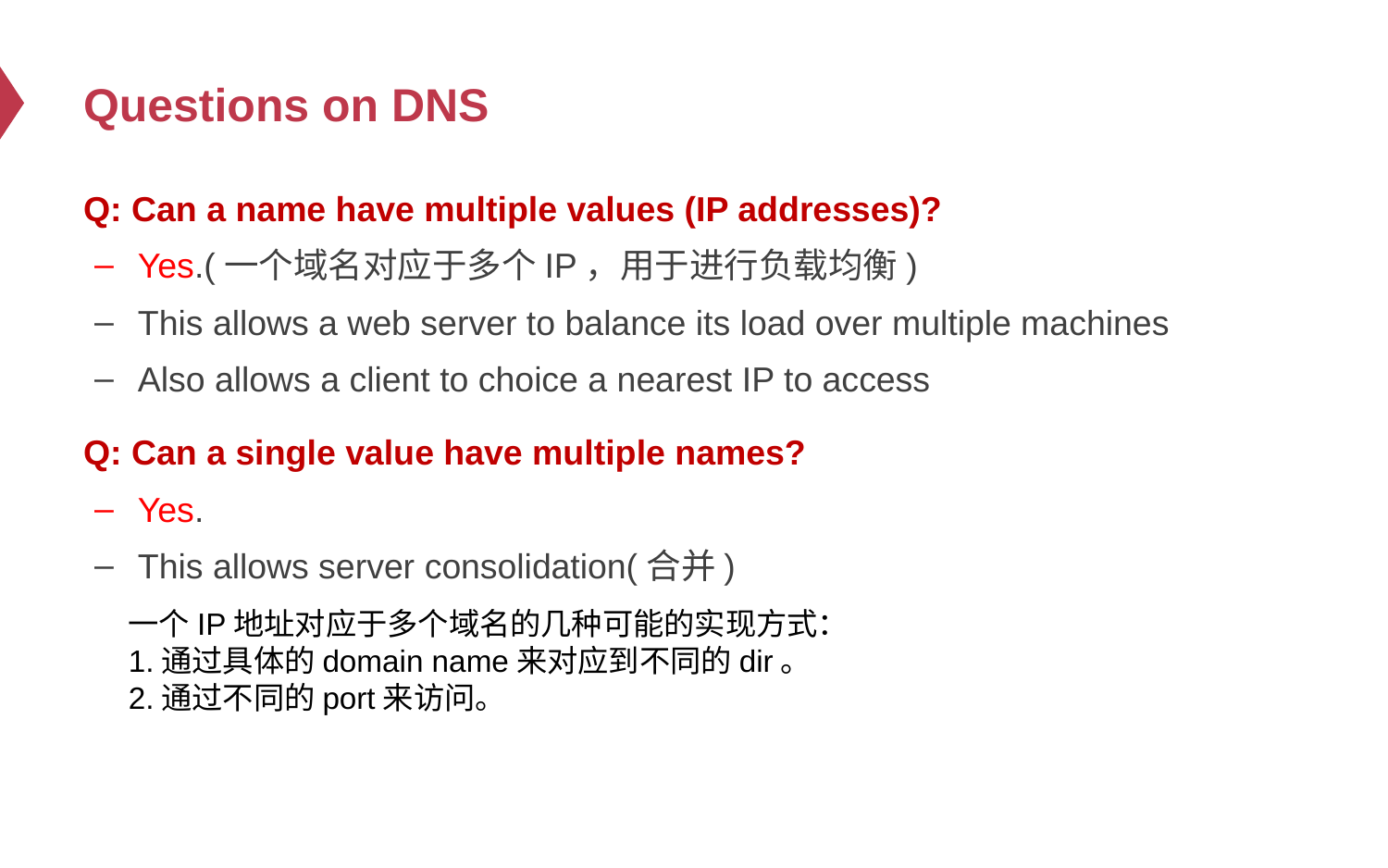

# Questions on DNS
Q: Can a name have multiple values (IP addresses)?
Yes.(一个域名对应于多个IP，用于进行负载均衡)
This allows a web server to balance its load over multiple machines
Also allows a client to choice a nearest IP to access
Q: Can a single value have multiple names?
Yes.
This allows server consolidation(合并)
一个IP地址对应于多个域名的几种可能的实现方式：
1.通过具体的domain name来对应到不同的dir。
2.通过不同的port来访问。
6